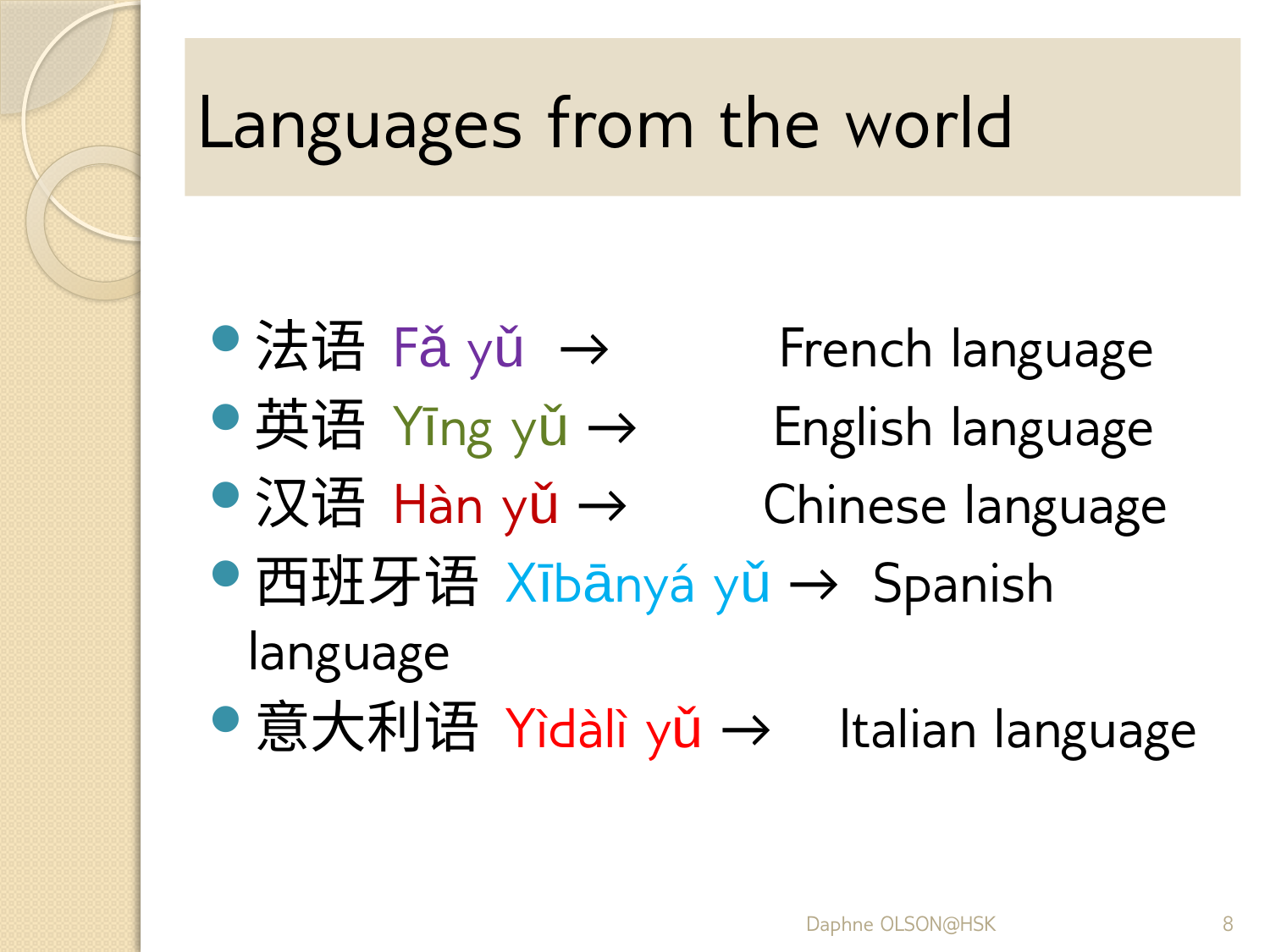

# Languages from the world

法语 Fǎ yǔ  →          French language
英语 Yīng yǔ →        English language
汉语 Hàn yǔ →        Chinese language
西班牙语 Xībānyá yǔ →  Spanish language
意大利语 Yìdàlì yǔ →    Italian language
Daphne OLSON@HSK
8